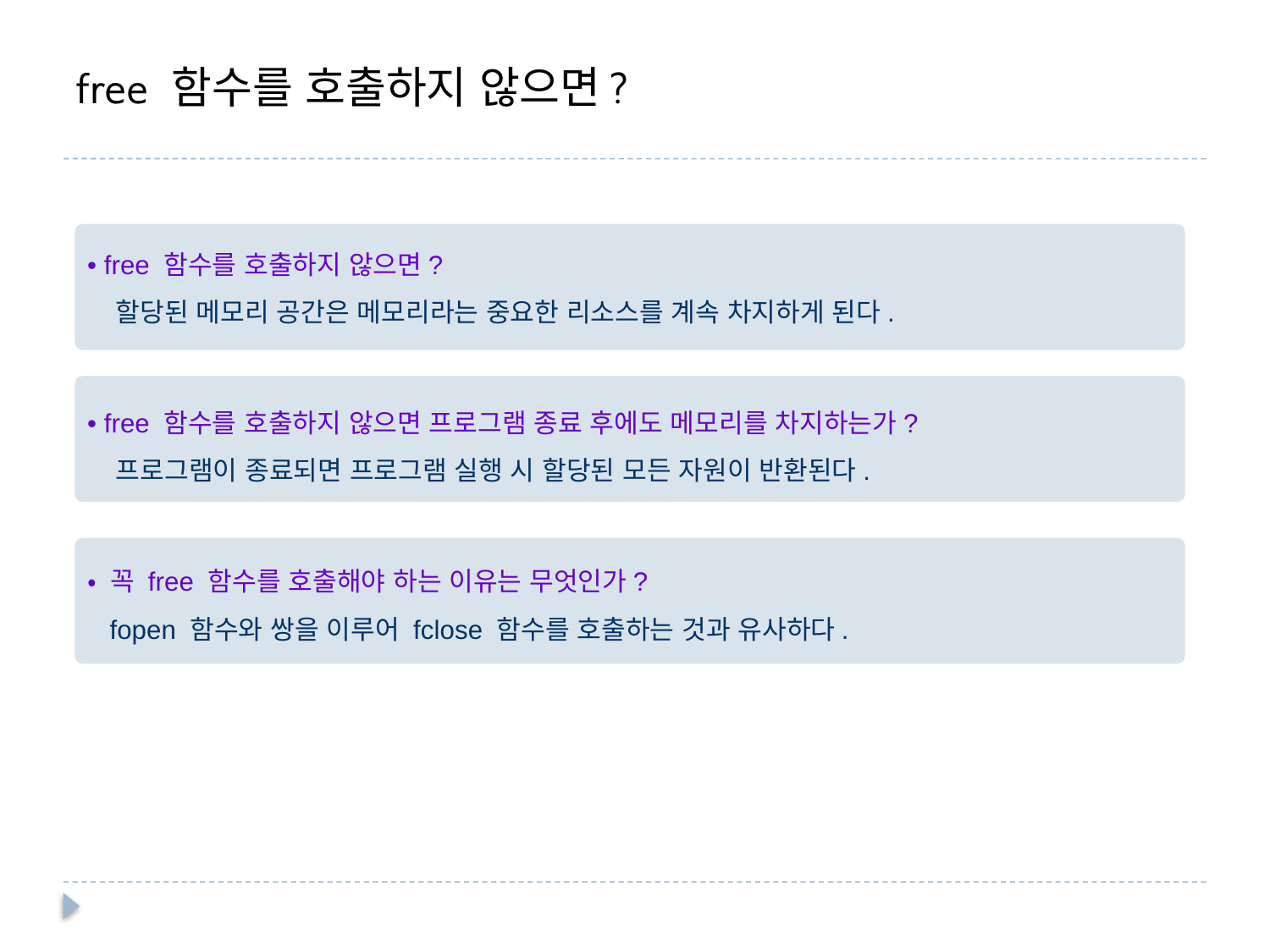

윤성우의
열혈
C 프로그래밍
# free 함수를 호출하지 않으면?

• free 함수를 호출하지 않으면?
   할당된 메모리 공간은 메모리라는 중요한 리소스를 계속 차지하게 된다.

• free 함수를 호출하지 않으면 프로그램 종료 후에도 메모리를 차지하는가?
   프로그램이 종료되면 프로그램 실행 시 할당된 모든 자원이 반환된다.

• 꼭 free 함수를 호출해야 하는 이유는 무엇인가?
   fopen 함수와 쌍을 이루어 fclose 함수를 호출하는 것과 유사하다.